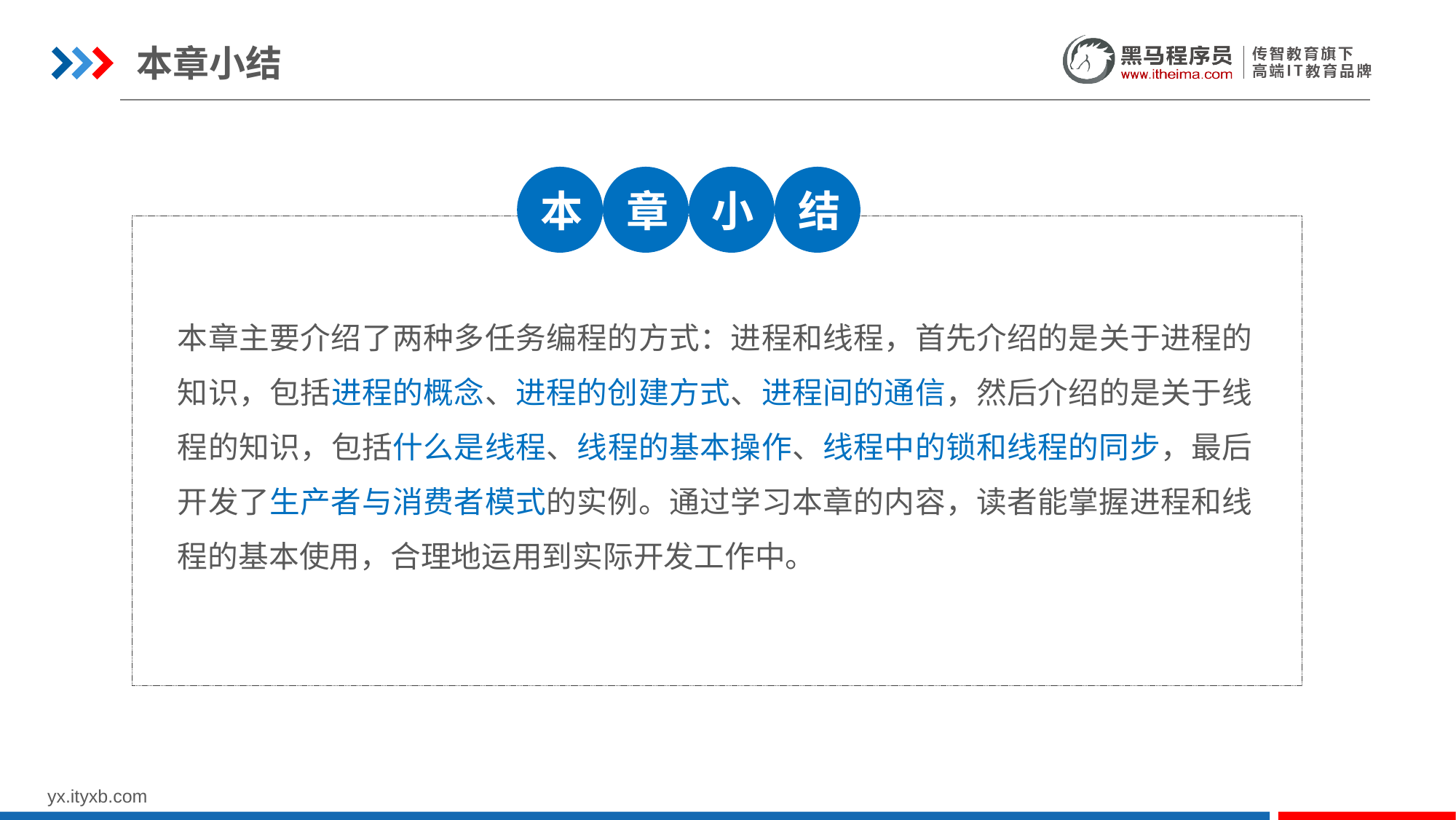

本章小结
本
章
小
结

本章主要介绍了两种多任务编程的方式：进程和线程，首先介绍的是关于进程的知识，包括进程的概念、进程的创建方式、进程间的通信，然后介绍的是关于线程的知识，包括什么是线程、线程的基本操作、线程中的锁和线程的同步，最后开发了生产者与消费者模式的实例。通过学习本章的内容，读者能掌握进程和线程的基本使用，合理地运用到实际开发工作中。